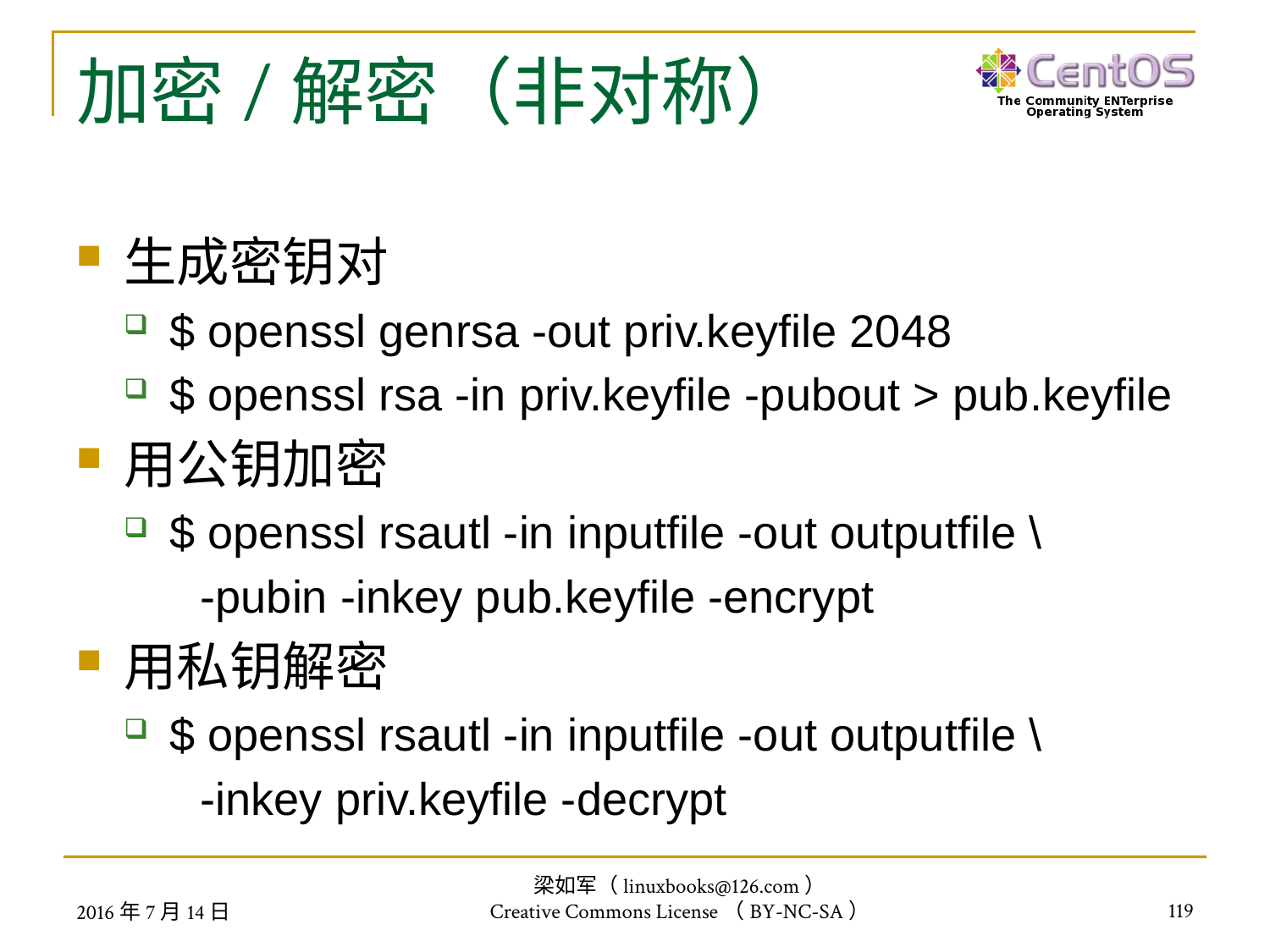

# 加密/解密（非对称）
生成密钥对
$ openssl genrsa -out priv.keyfile 2048
$ openssl rsa -in priv.keyfile -pubout > pub.keyfile
用公钥加密
$ openssl rsautl -in inputfile -out outputfile \
      -pubin -inkey pub.keyfile -encrypt
用私钥解密
$ openssl rsautl -in inputfile -out outputfile \
      -inkey priv.keyfile -decrypt

梁如军（linuxbooks@126.com）
Creative Commons License（BY-NC-SA）
2016年7月14日
119